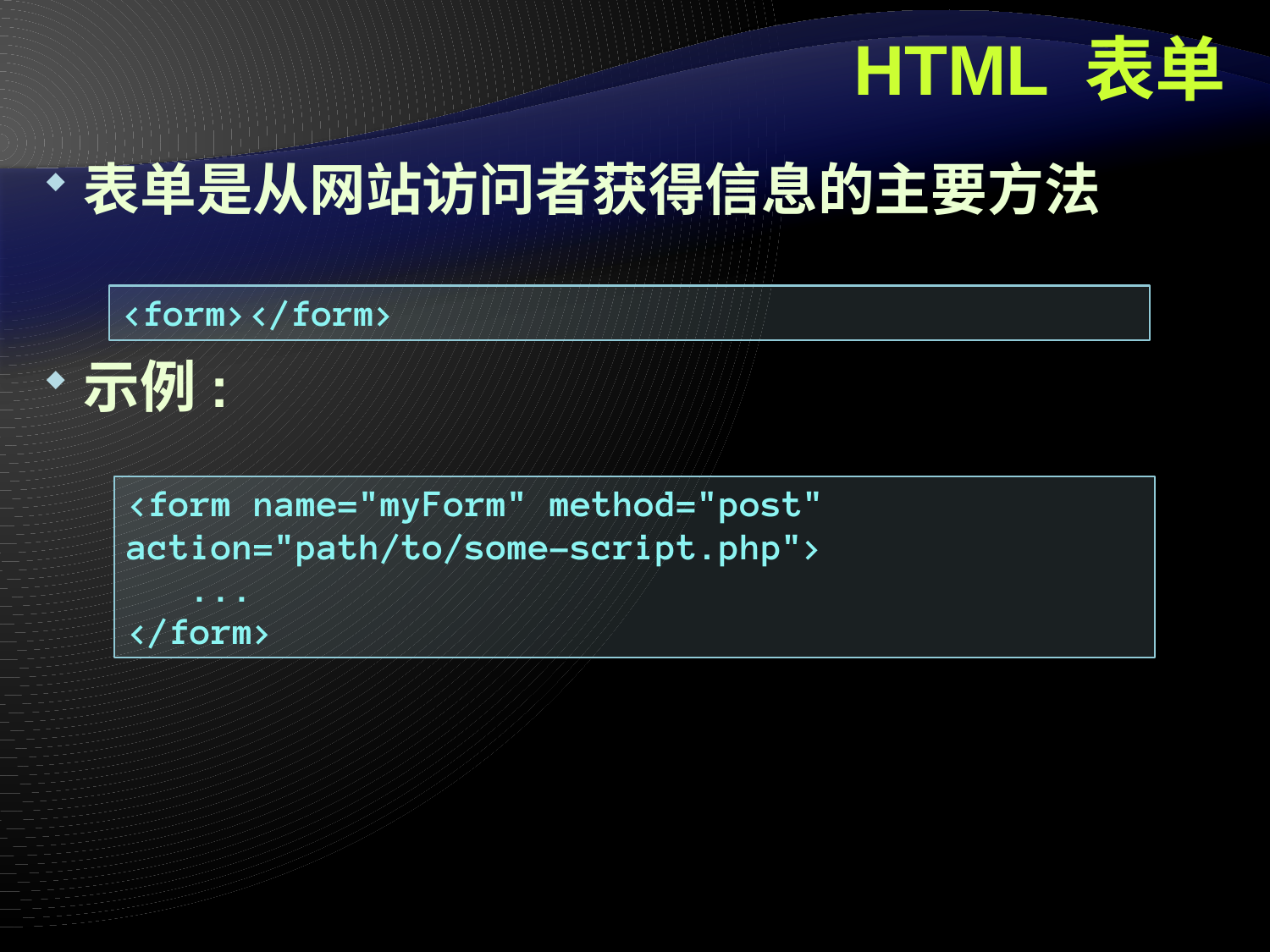

# HTML 表单
表单是从网站访问者获得信息的主要方法

示例:
<form></form>
<form name="myForm" method="post" action="path/to/some-script.php">
   ...
</form>
73